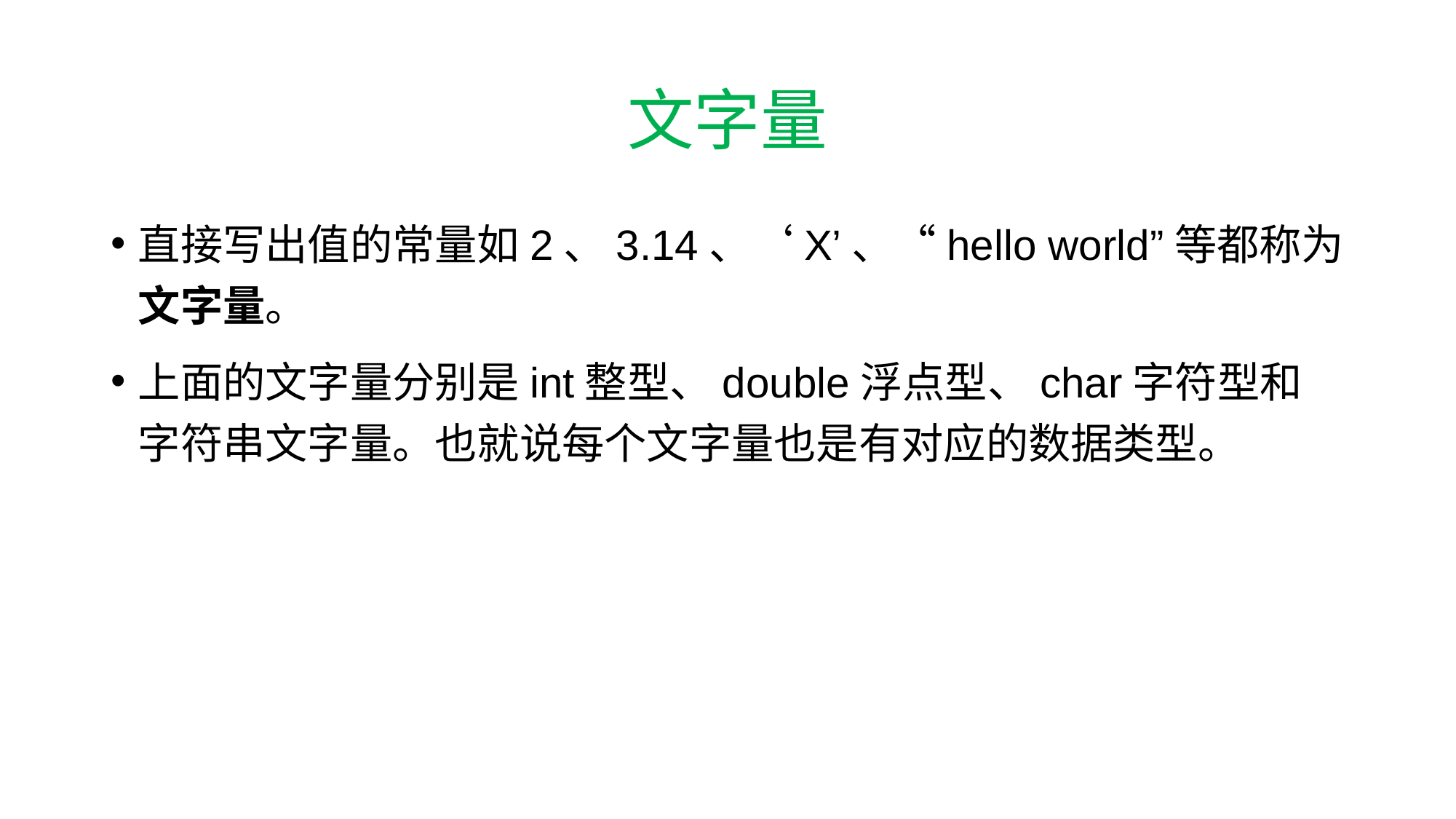

# 文字量
直接写出值的常量如2、3.14、‘X’、“hello world”等都称为文字量。
上面的文字量分别是int整型、double浮点型、char字符型和字符串文字量。也就说每个文字量也是有对应的数据类型。